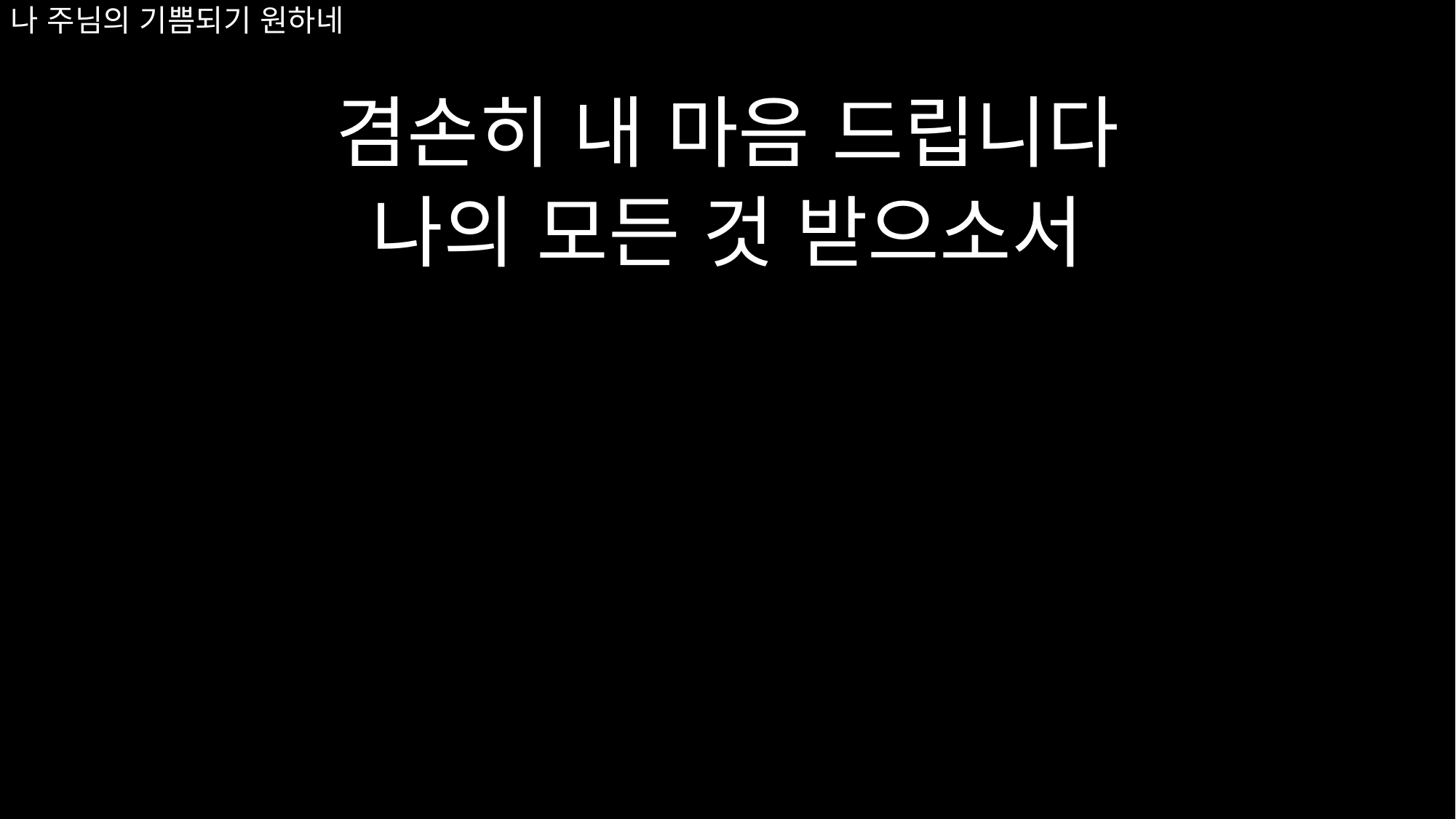

# 나 주님의 기쁨되기 원하네
겸손히 내 마음 드립니다
나의 모든 것 받으소서